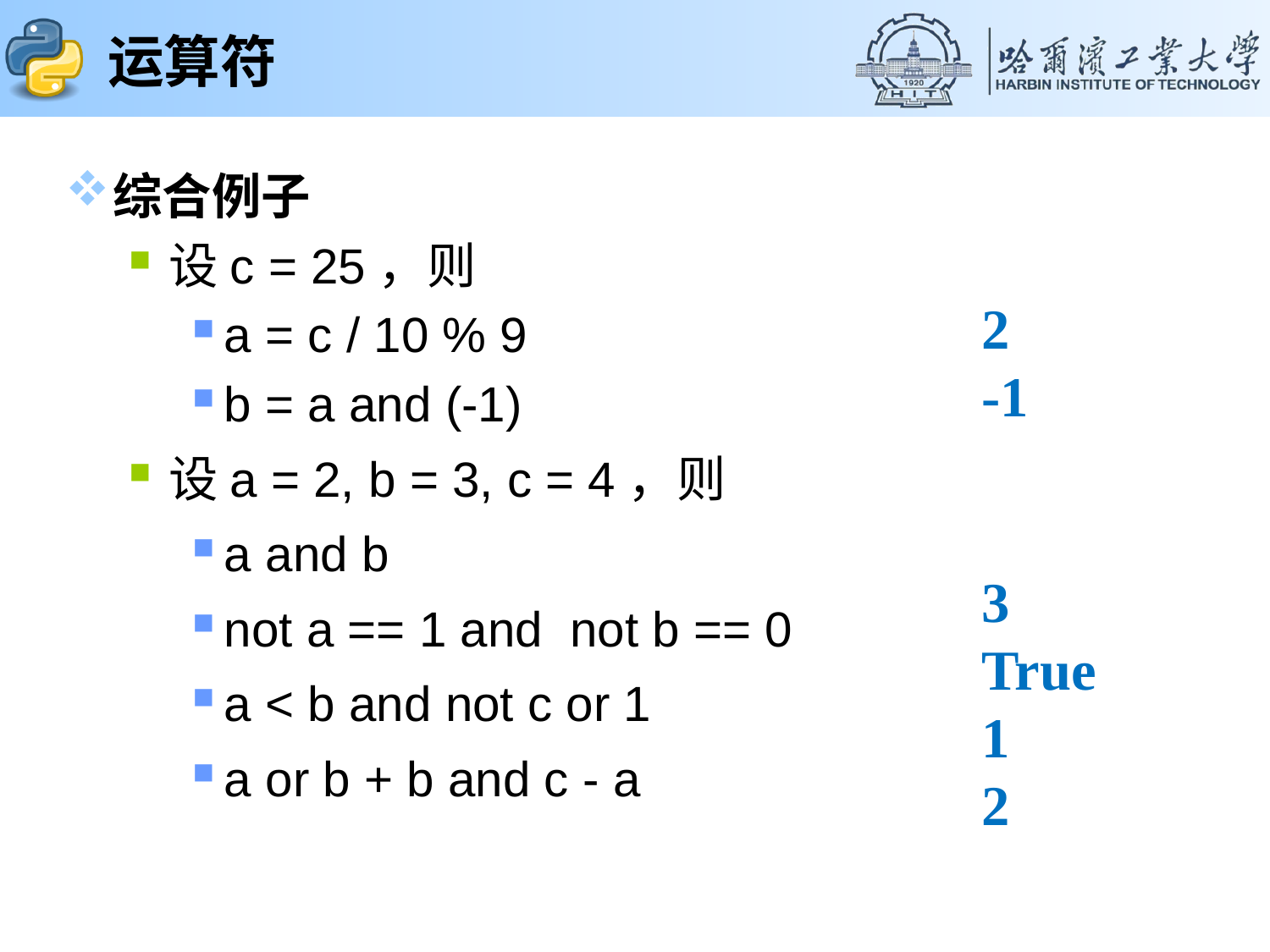

# 运算符
综合例子
设c = 25，则
a = c / 10 % 9
b = a and (-1)
设a = 2, b = 3, c = 4，则
a and b
not a == 1 and  not b == 0
a < b and not c or 1
a or b + b and c - a

2
-1
3
True
1
2